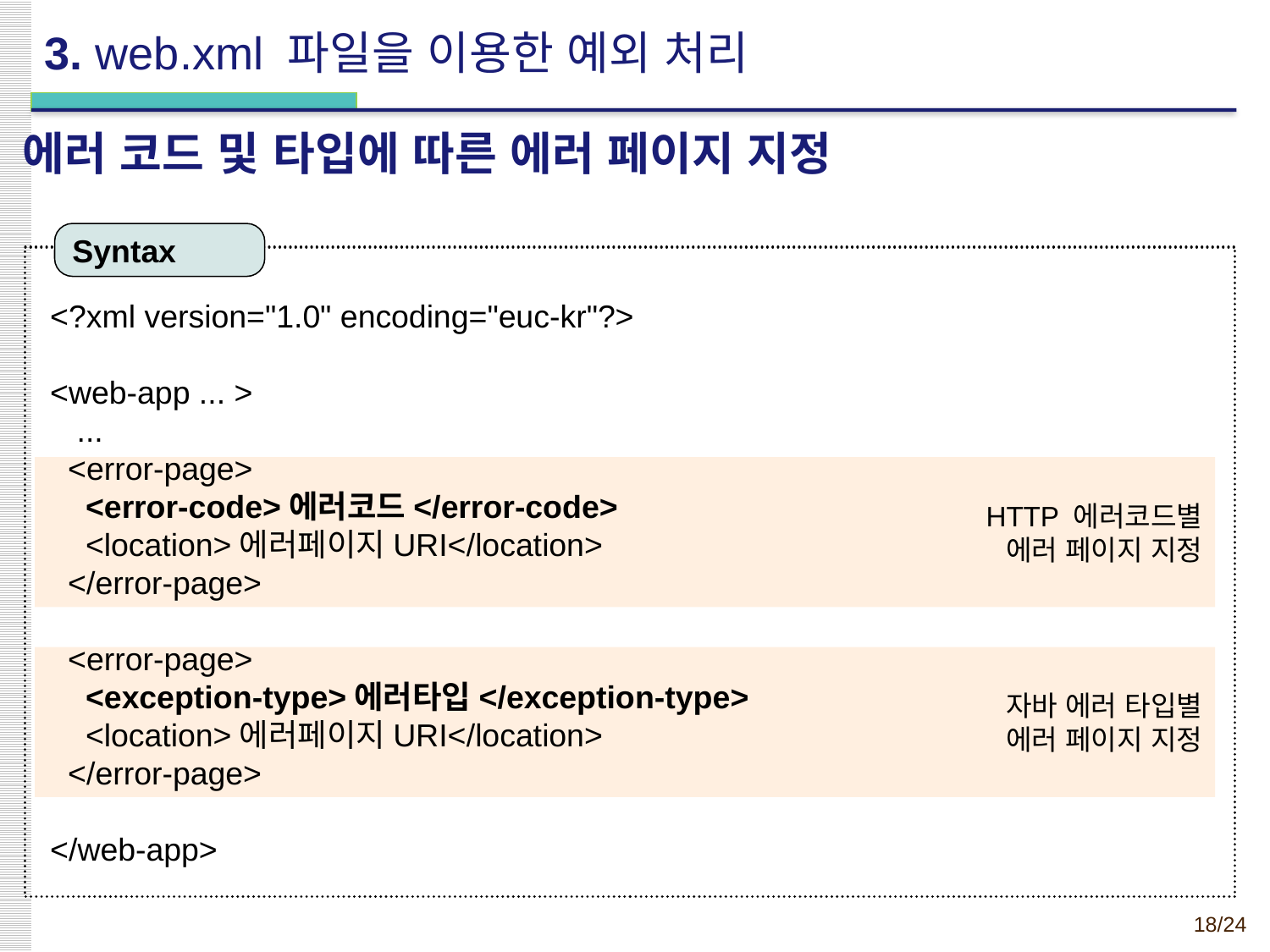

# 3. web.xml 파일을 이용한 예외 처리
에러 코드 및 타입에 따른 에러 페이지 지정
Syntax

<?xml version="1.0" encoding="euc-kr"?>

<web-app ... >
   ...
  <error-page>
    <error-code>에러코드</error-code>
    <location>에러페이지URI</location>
  </error-page>

  <error-page>
    <exception-type>에러타입</exception-type>
    <location>에러페이지URI</location>
  </error-page>

</web-app>
HTTP 에러코드별
에러 페이지 지정
자바 에러 타입별
에러 페이지 지정